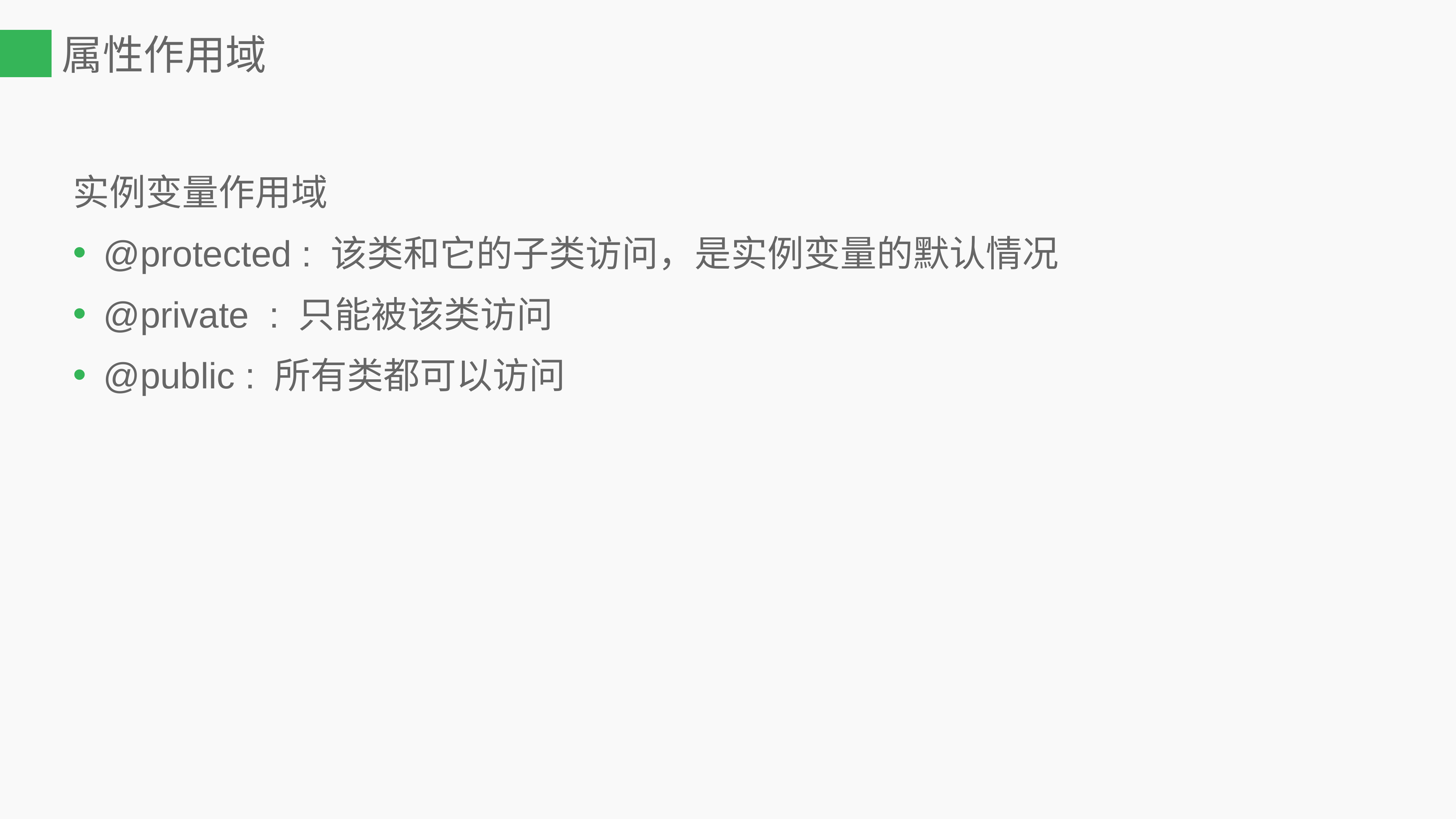

# 属性作用域
实例变量作用域
@protected : 该类和它的子类访问，是实例变量的默认情况
@private  : 只能被该类访问
@public : 所有类都可以访问